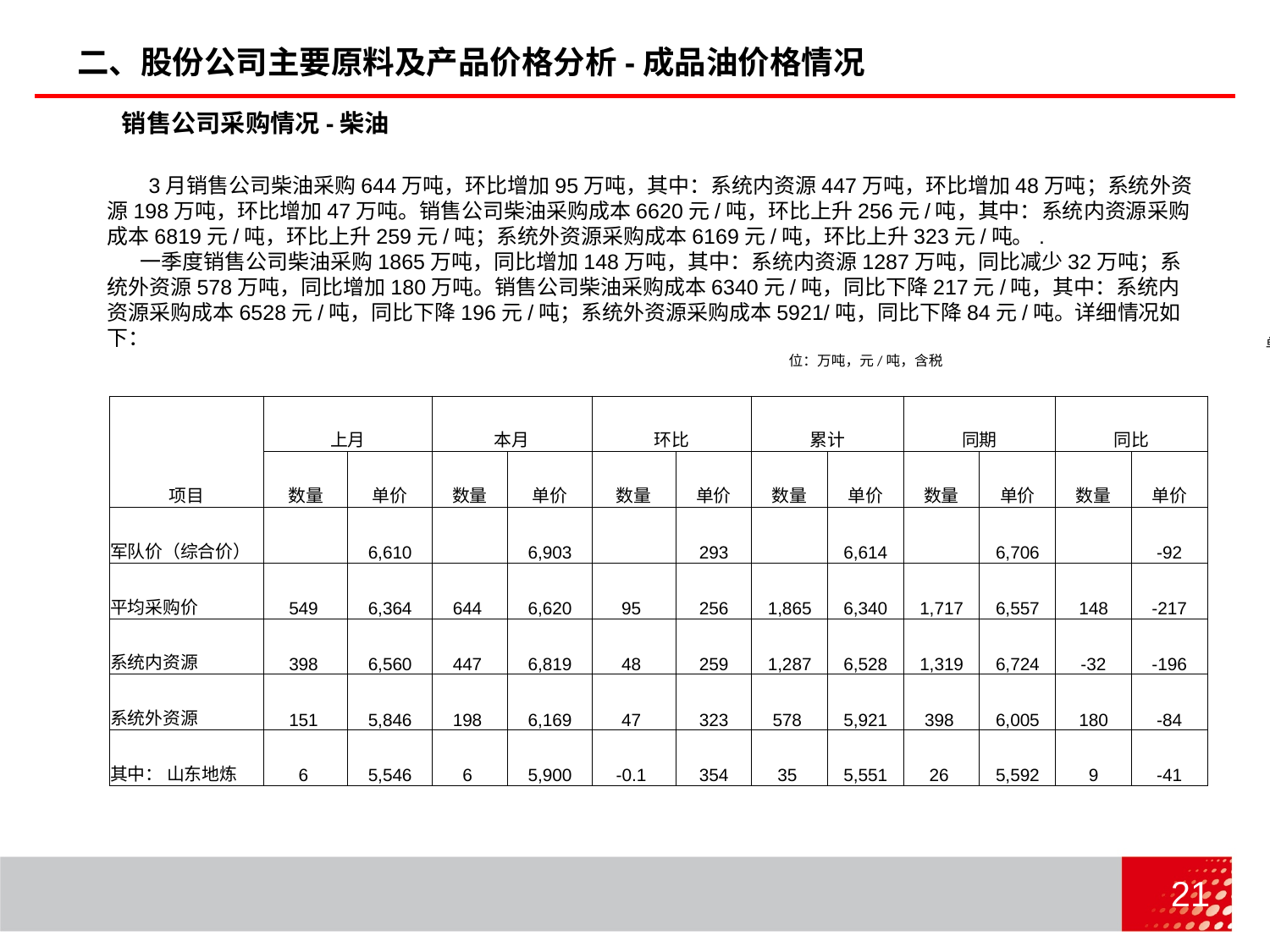

二、股份公司主要原料及产品价格分析-成品油价格情况
销售公司采购情况-柴油
       3月销售公司柴油采购644万吨，环比增加95万吨，其中：系统内资源447万吨，环比增加48万吨；系统外资源198万吨，环比增加47万吨。销售公司柴油采购成本6620元/吨，环比上升256元/吨，其中：系统内资源采购成本6819元/吨，环比上升259元/吨；系统外资源采购成本6169元/吨，环比上升323元/吨。.
      一季度销售公司柴油采购1865万吨，同比增加148万吨，其中：系统内资源1287万吨，同比减少32万吨；系统外资源578万吨，同比增加180万吨。销售公司柴油采购成本6340元/吨，同比下降217元/吨，其中：系统内资源采购成本6528元/吨，同比下降196元/吨；系统外资源采购成本5921/吨，同比下降84元/吨。详细情况如下：
单位：万吨，元/吨，含税
| 项目 | 上月 |  | 本月 |  | 环比 |  | 累计 |  | 同期 |  | 同比 |  |
| --- | --- | --- | --- | --- | --- | --- | --- | --- | --- | --- | --- | --- |
|  | 数量 | 单价 | 数量 | 单价 | 数量 | 单价 | 数量 | 单价 | 数量 | 单价 | 数量 | 单价 |
| 军队价（综合价） |  | 6,610 |  | 6,903 |  | 293 |  | 6,614 |  | 6,706 |  | -92 |
| 平均采购价 | 549 | 6,364 | 644 | 6,620 | 95 | 256 | 1,865 | 6,340 | 1,717 | 6,557 | 148 | -217 |
| 系统内资源 | 398 | 6,560 | 447 | 6,819 | 48 | 259 | 1,287 | 6,528 | 1,319 | 6,724 | -32 | -196 |
| 系统外资源 | 151 | 5,846 | 198 | 6,169 | 47 | 323 | 578 | 5,921 | 398 | 6,005 | 180 | -84 |
| 其中： 山东地炼 | 6 | 5,546 | 6 | 5,900 | -0.1 | 354 | 35 | 5,551 | 26 | 5,592 | 9 | -41 |
2019/4/25
21